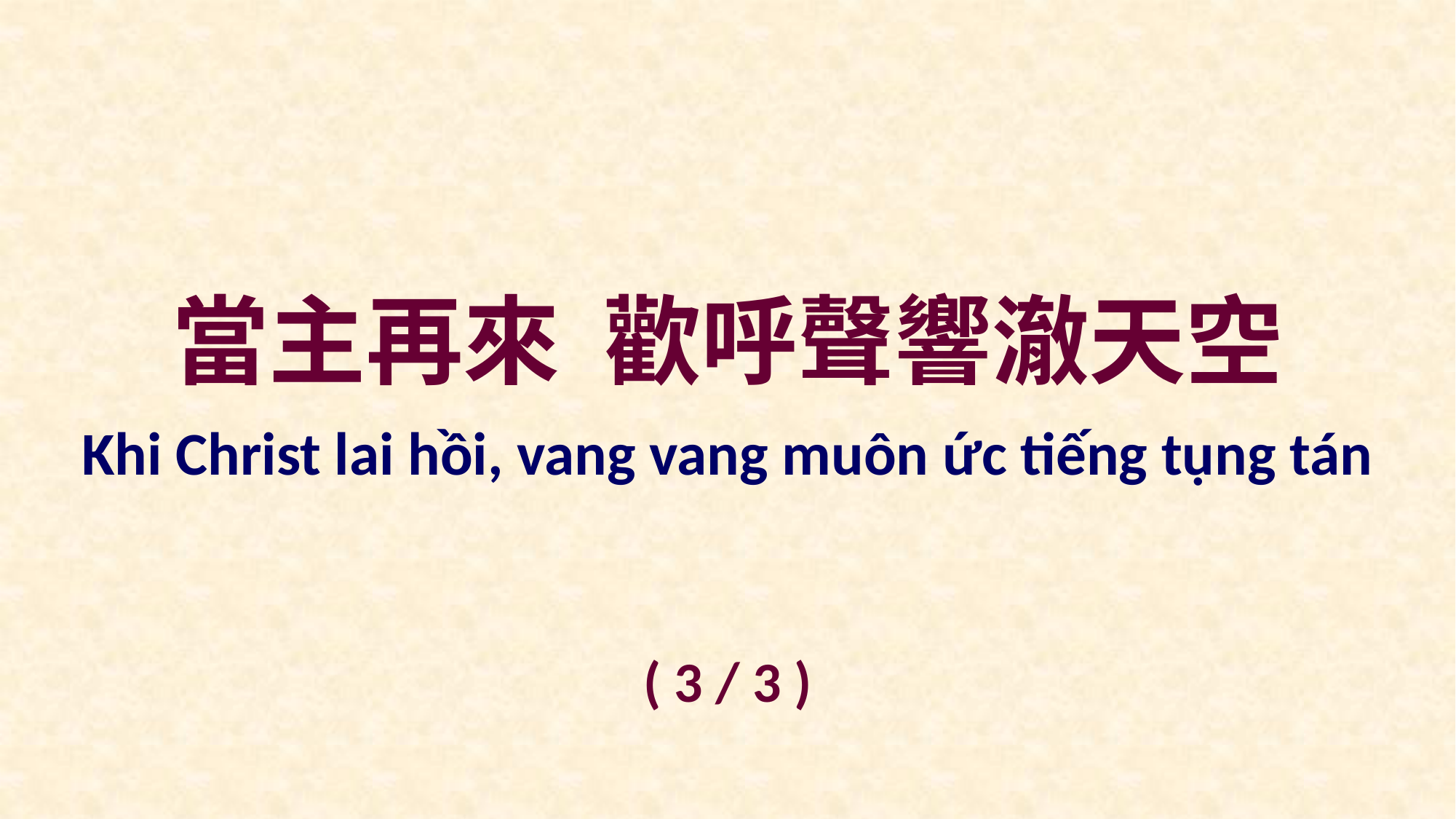

當主再來  歡呼聲響澈天空
Khi Christ lai hồi, vang vang muôn ức tiếng tụng tán
( 3 / 3 )